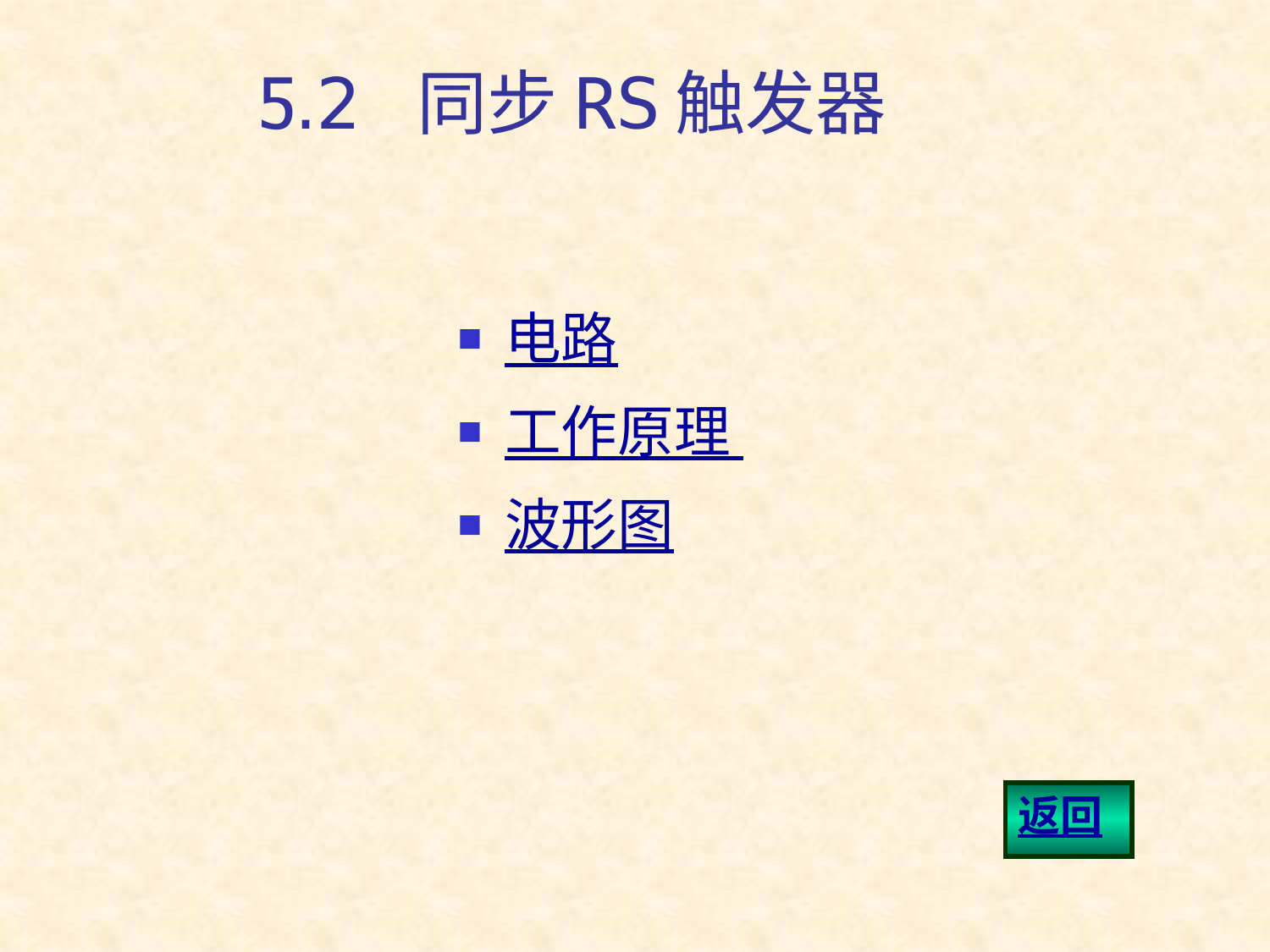

# 5.2  同步RS触发器
电路
工作原理
波形图
返回